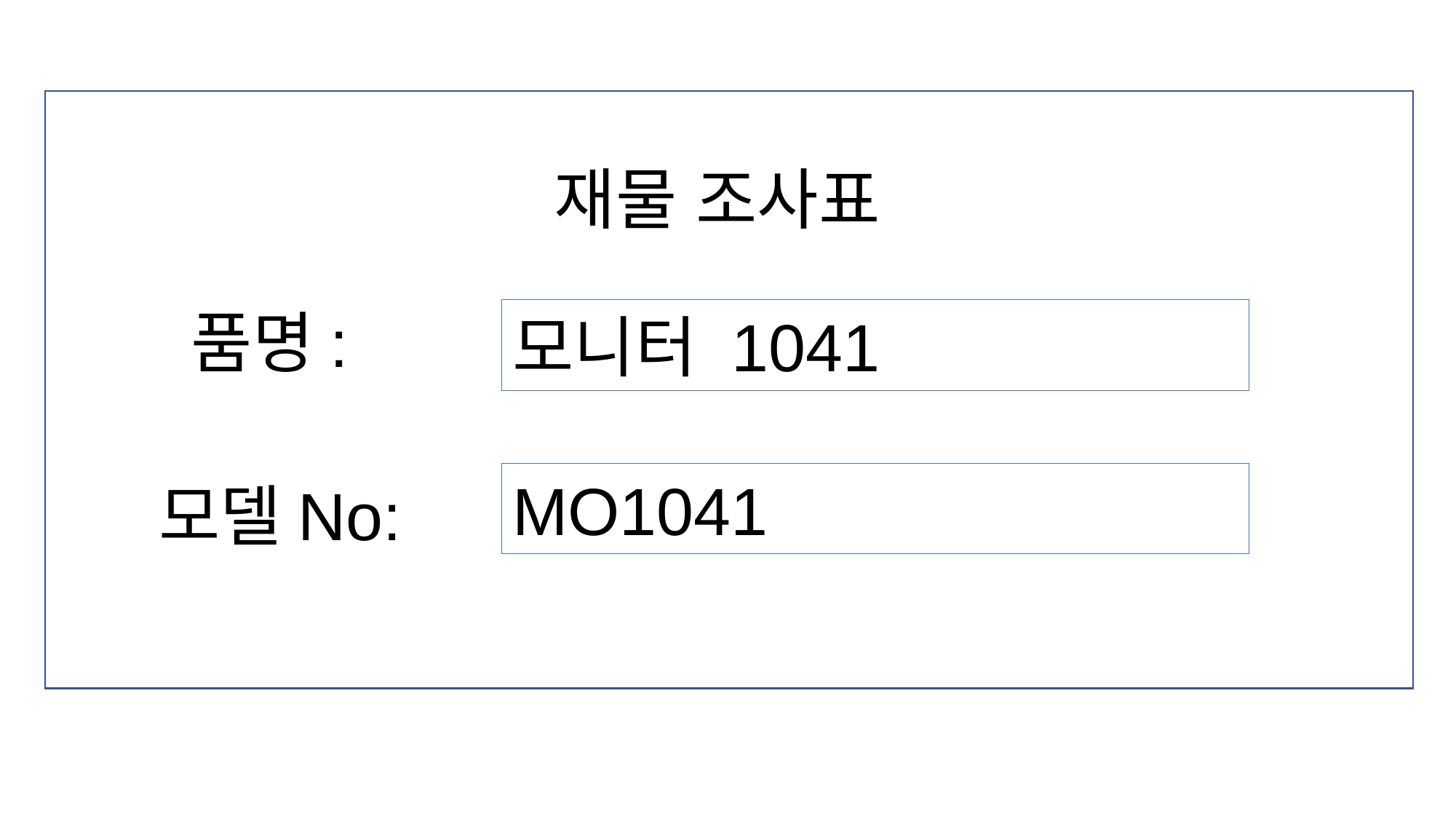

재물 조사표
품명:
모니터 1041
MO1041
모델No: